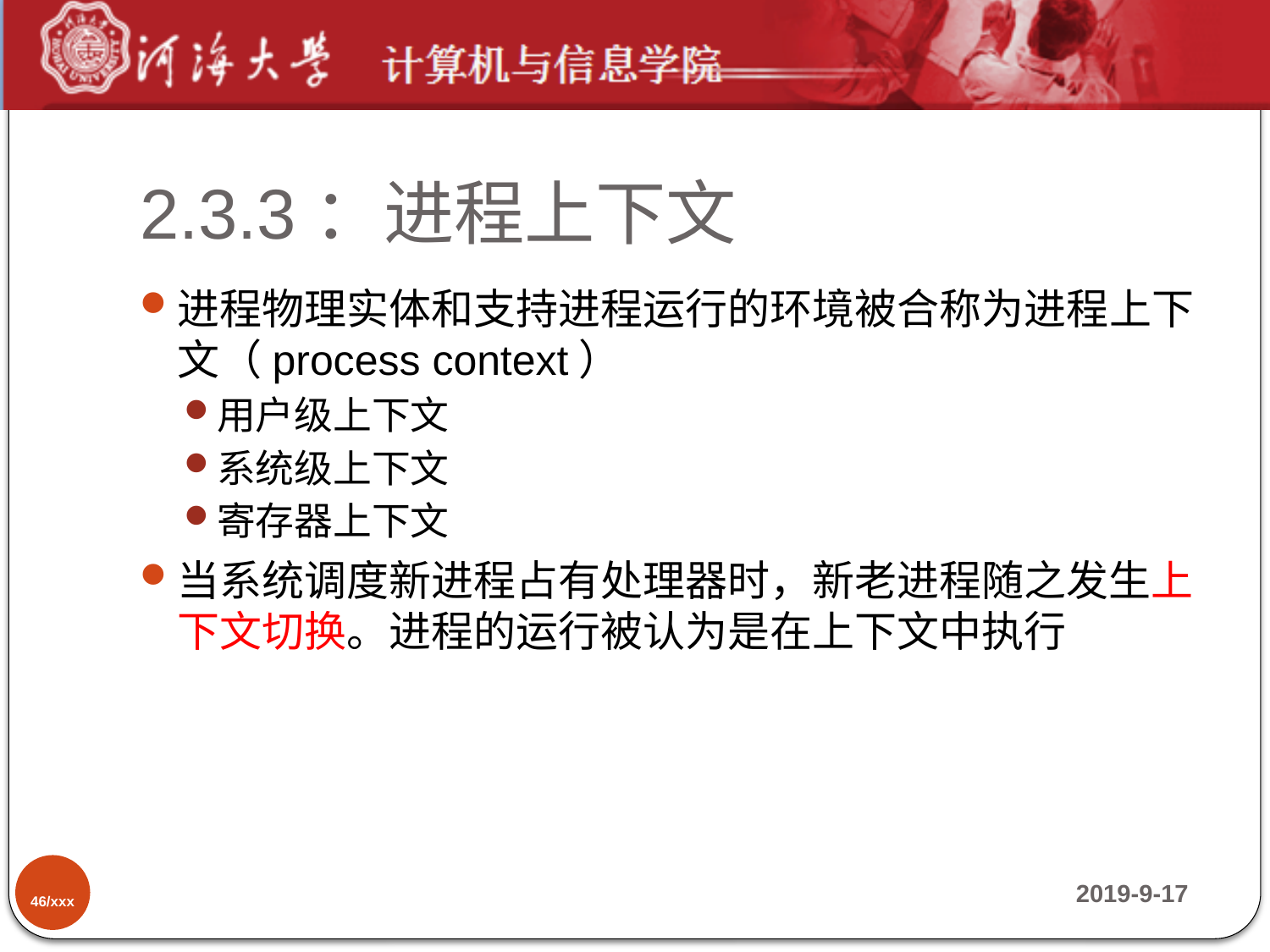

# 2.3.3：进程上下文
进程物理实体和支持进程运行的环境被合称为进程上下文（process context）
用户级上下文
系统级上下文
寄存器上下文
当系统调度新进程占有处理器时，新老进程随之发生上下文切换。进程的运行被认为是在上下文中执行

46/xxx
2019-9-17